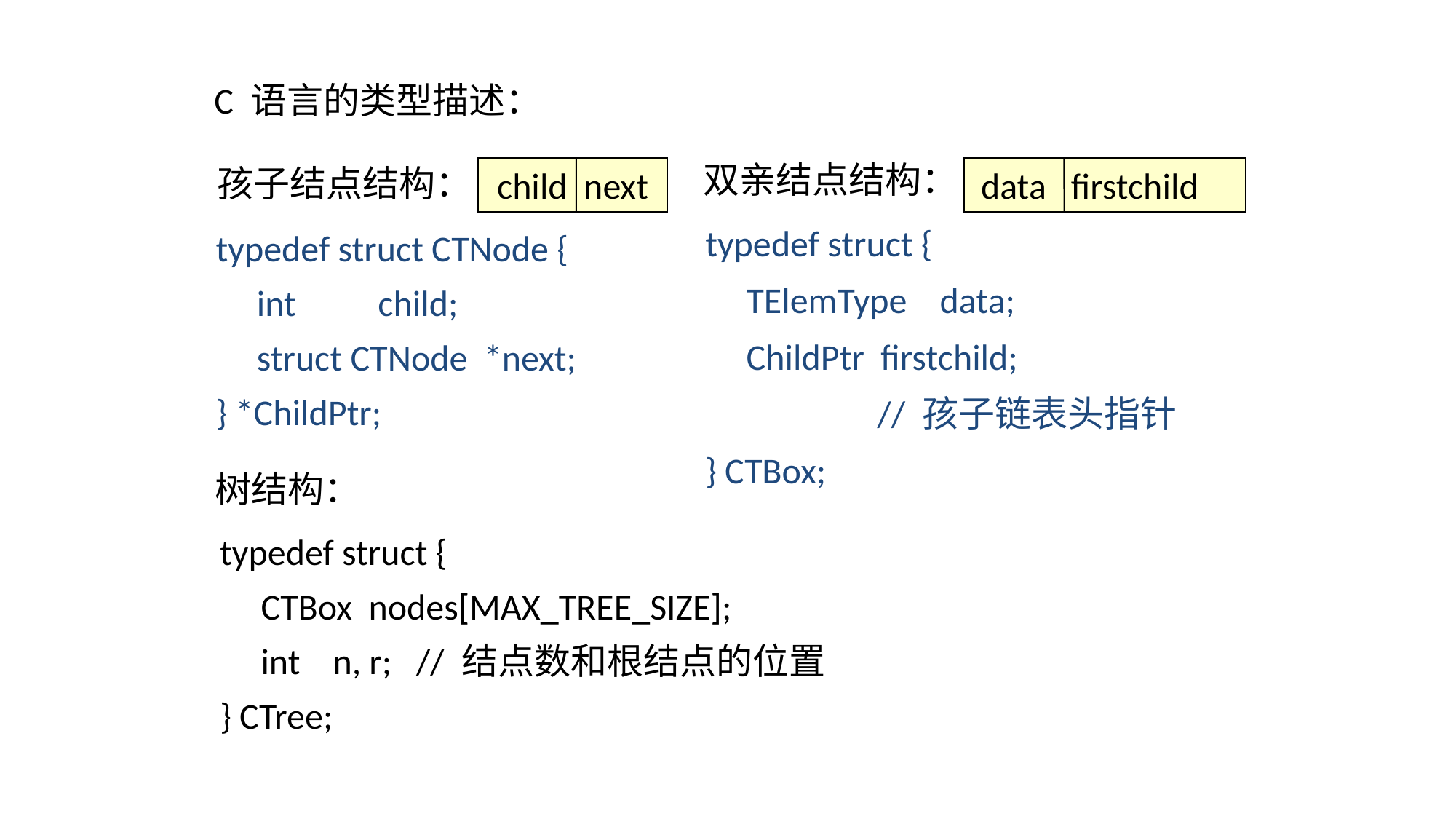

C 语言的类型描述：
孩子结点结构：
双亲结点结构：
 child  next

 data   firstchild

typedef struct {
     TElemType    data;
     ChildPtr  firstchild;
                     // 孩子链表头指针
} CTBox;
typedef struct CTNode {
     int          child;
     struct CTNode  *next;
} *ChildPtr;
树结构：
typedef struct {
     CTBox  nodes[MAX_TREE_SIZE];
     int    n, r;   // 结点数和根结点的位置
} CTree;